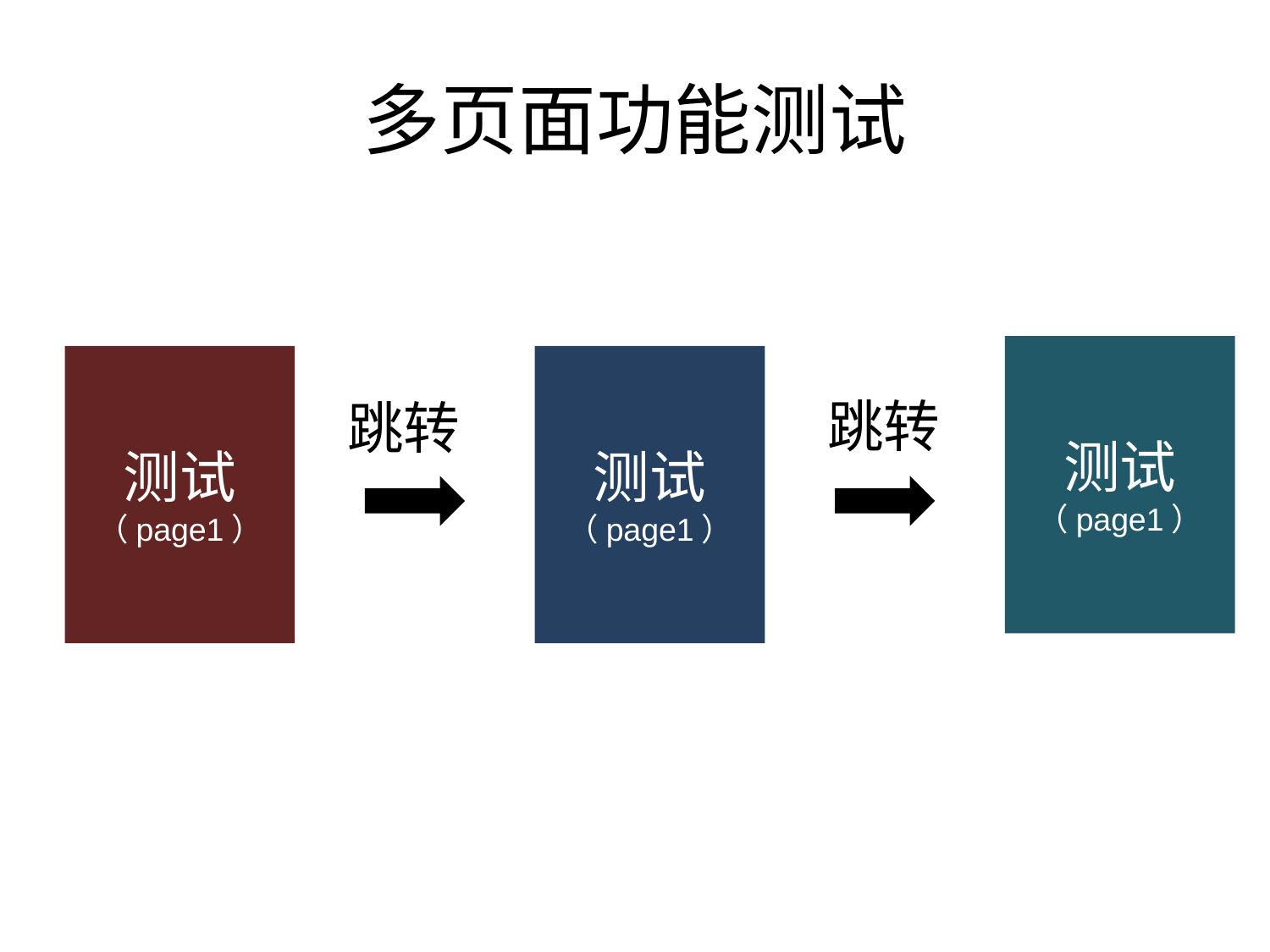

# 多页面功能测试

测试
（page1）

测试
（page1）

测试
（page1）

跳转
跳转